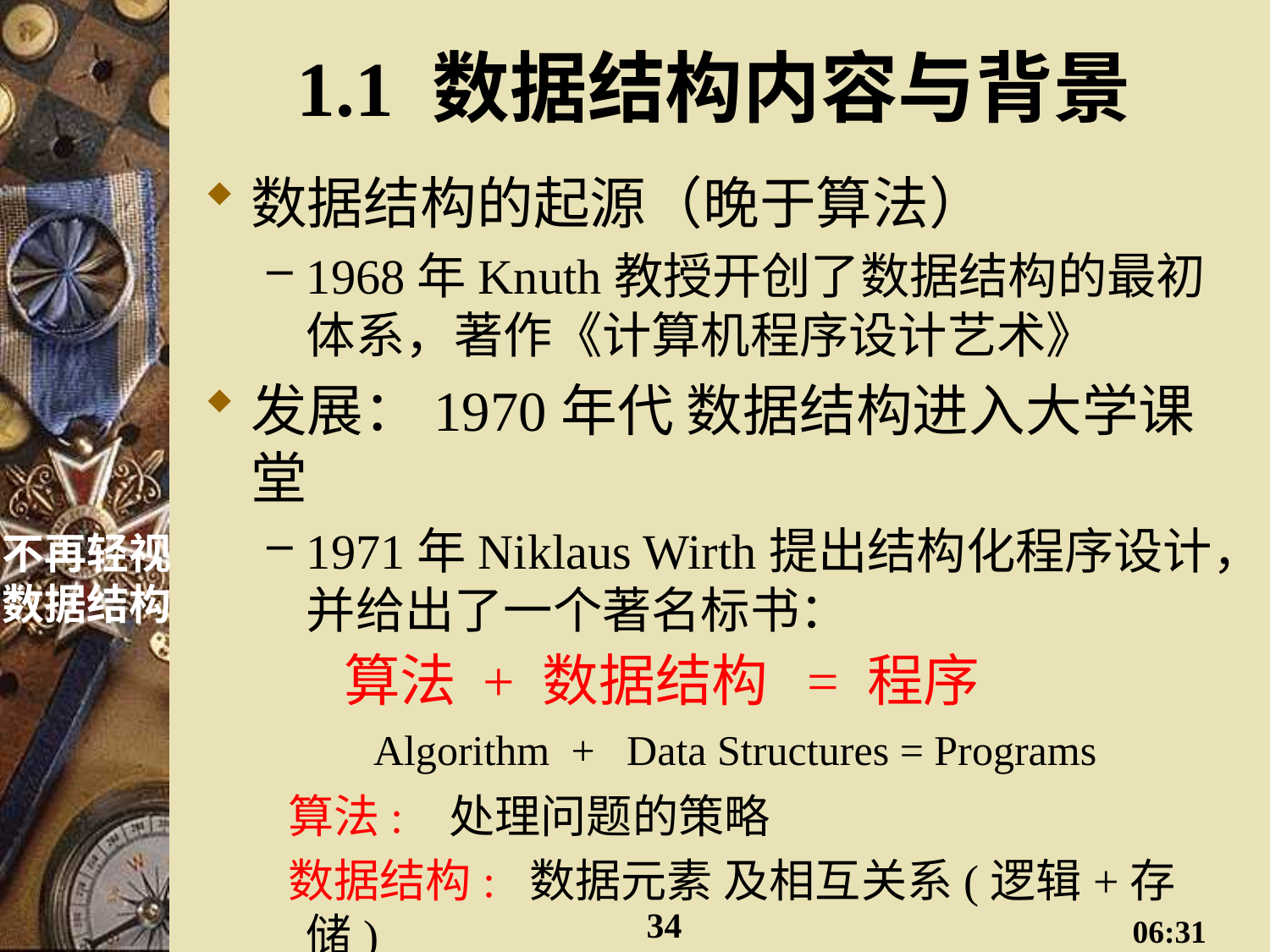

# 1.1 数据结构内容与背景
数据结构的起源（晚于算法）
1968年Knuth教授开创了数据结构的最初体系，著作《计算机程序设计艺术》
发展：1970年代 数据结构进入大学课堂
1971年Niklaus Wirth提出结构化程序设计，并给出了一个著名标书：
     算法 + 数据结构  = 程序
            Algorithm  +   Data Structures = Programs
 算法:   处理问题的策略
 数据结构:  数据元素 及相互关系(逻辑+存储)
 程序: 为计算机处理问题编制一组指令集
不再轻视数据结构